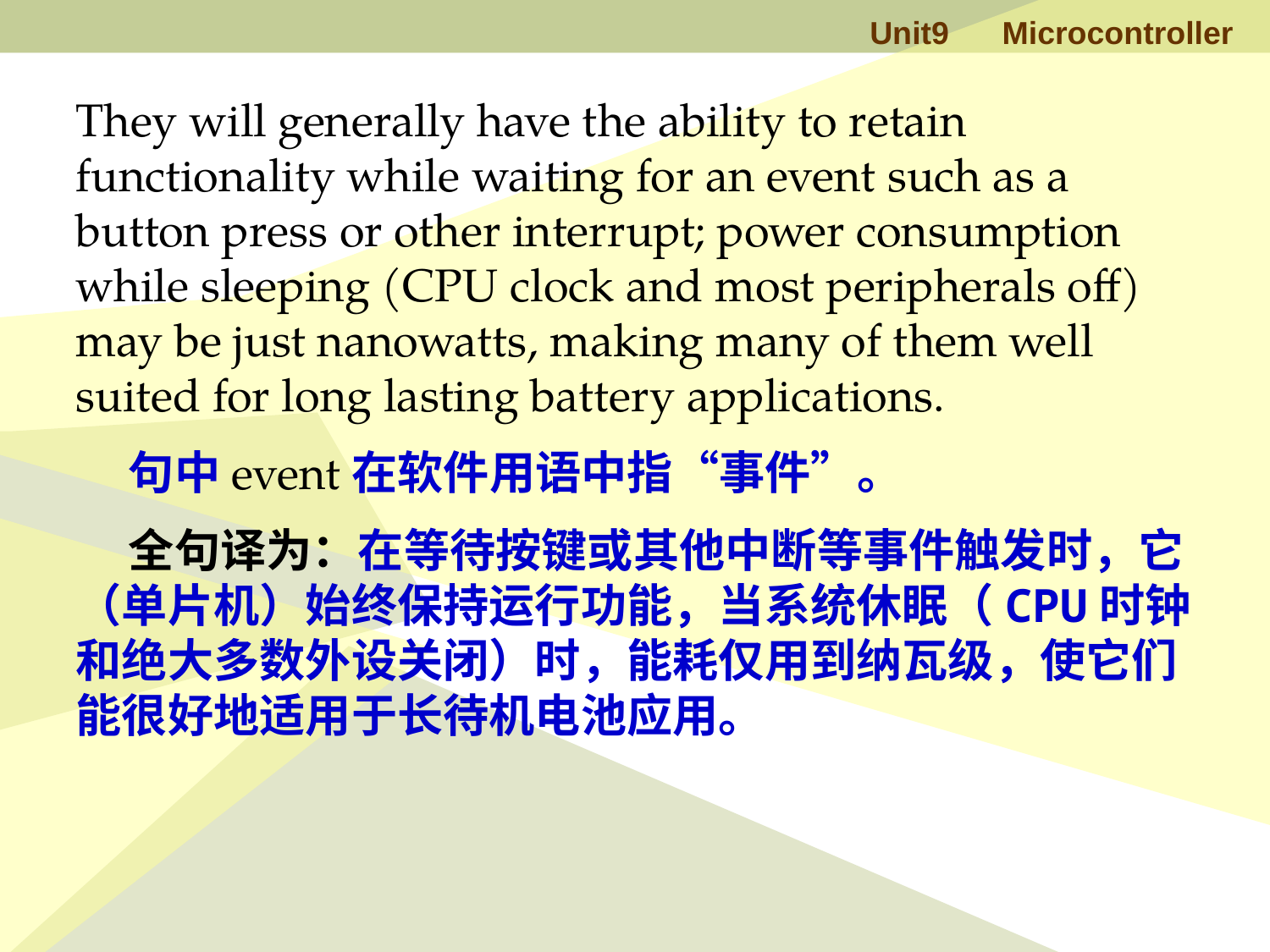

They will generally have the ability to retain functionality while waiting for an event such as a button press or other interrupt; power consumption while sleeping (CPU clock and most peripherals off) may be just nanowatts, making many of them well suited for long lasting battery applications.
    句中event在软件用语中指“事件”。
    全句译为：在等待按键或其他中断等事件触发时，它（单片机）始终保持运行功能，当系统休眠（CPU时钟和绝大多数外设关闭）时，能耗仅用到纳瓦级，使它们能很好地适用于长待机电池应用。